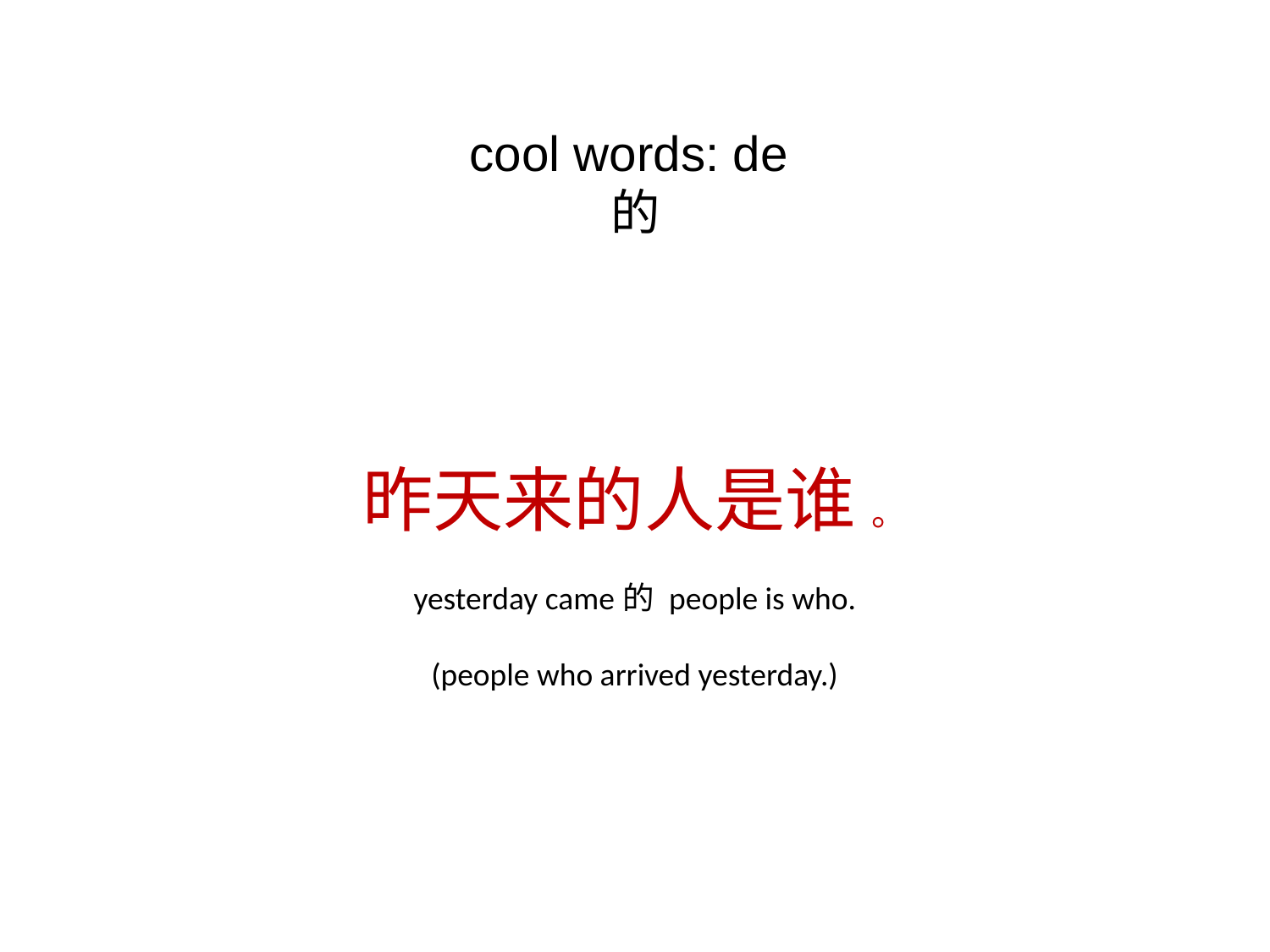

cool words: de的
昨天来的人是谁 。

yesterday came的 people is who.

(people who arrived yesterday.)